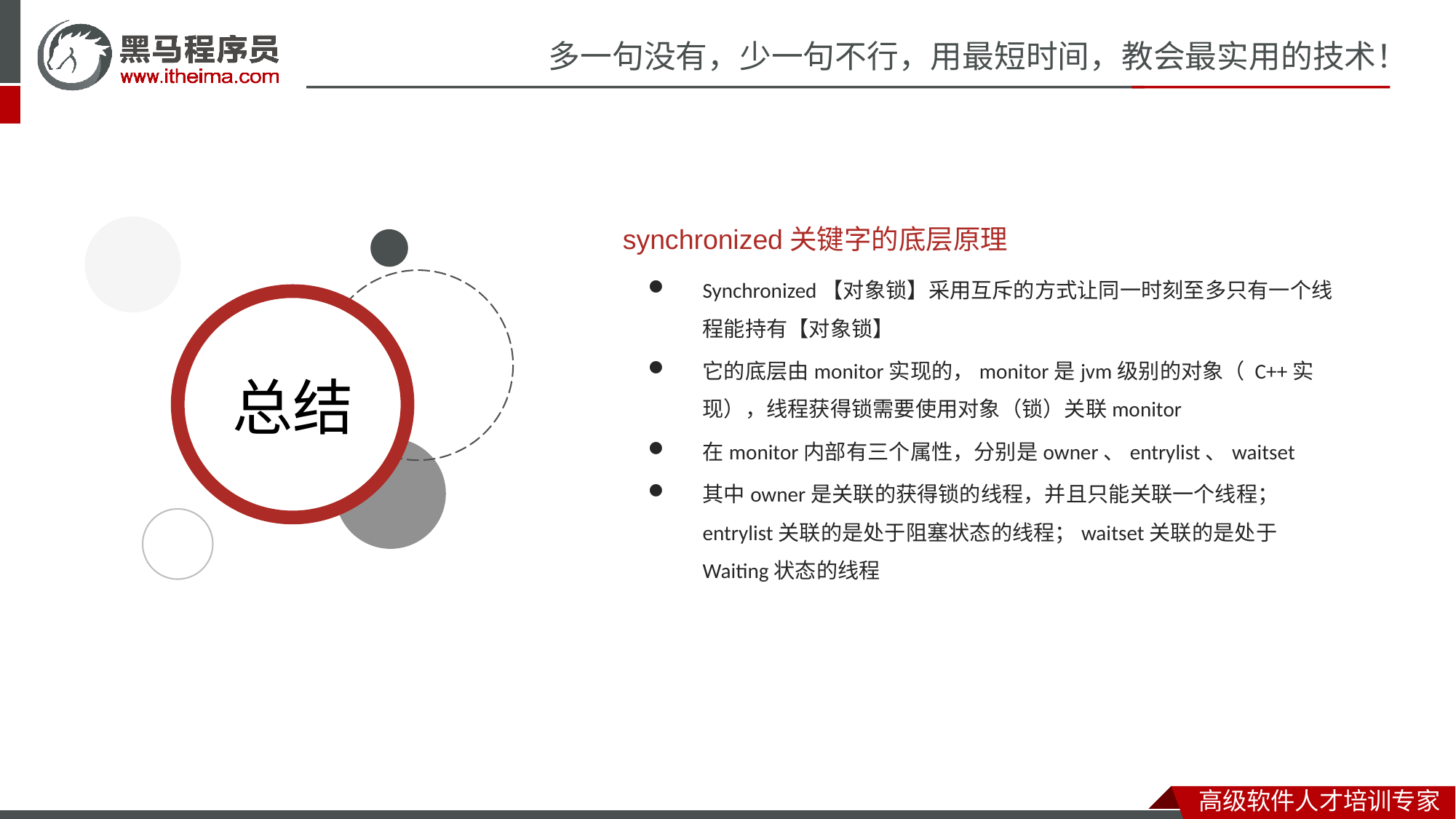

synchronized关键字的底层原理

Synchronized【对象锁】采用互斥的方式让同一时刻至多只有一个线程能持有【对象锁】
它的底层由monitor实现的，monitor是jvm级别的对象（ C++实现），线程获得锁需要使用对象（锁）关联monitor
在monitor内部有三个属性，分别是owner、entrylist、waitset
其中owner是关联的获得锁的线程，并且只能关联一个线程；entrylist关联的是处于阻塞状态的线程；waitset关联的是处于Waiting状态的线程